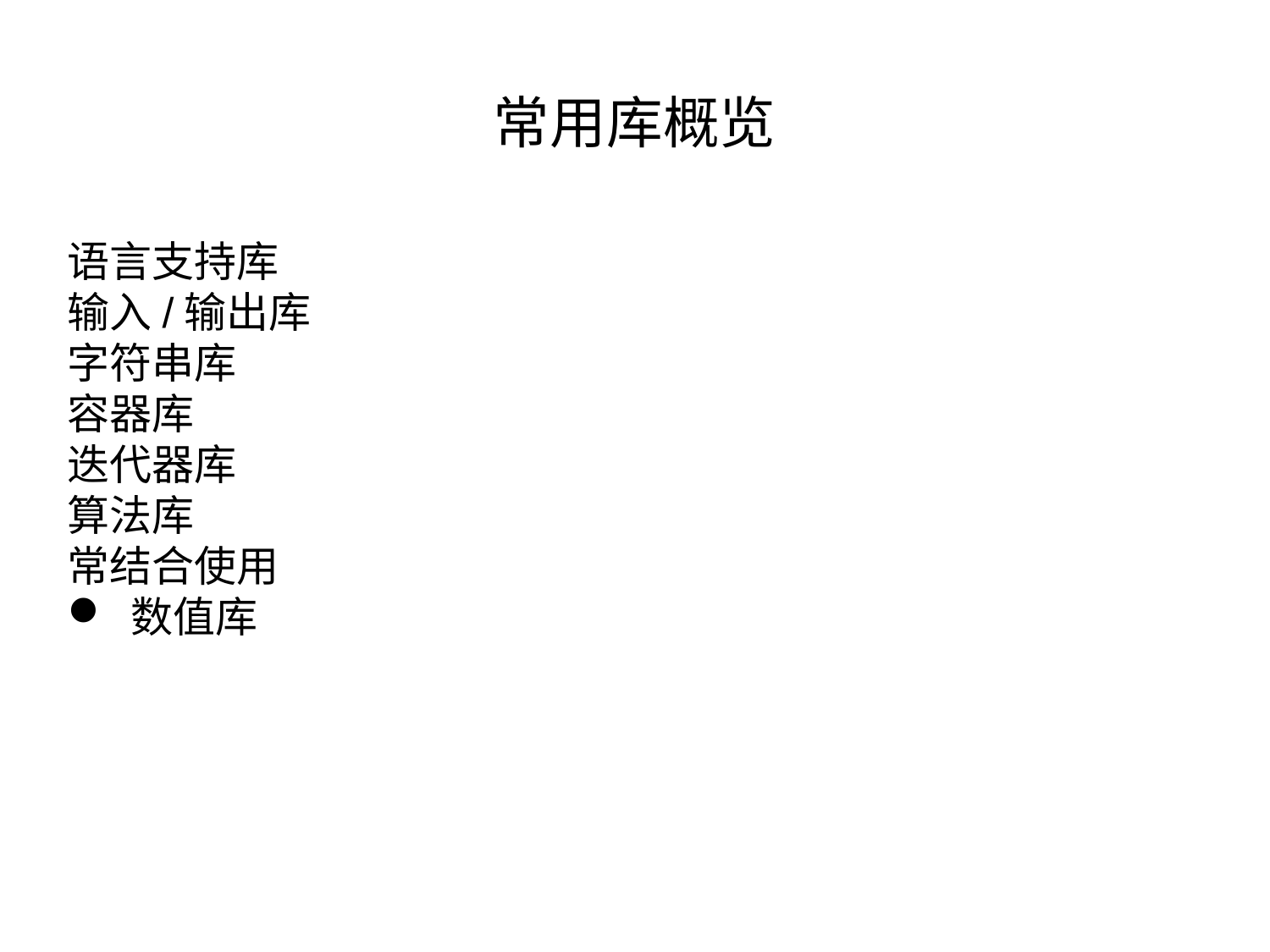

常用库概览
语言支持库
输入/输出库
字符串库
容器库
迭代器库
算法库
常结合使用
数值库